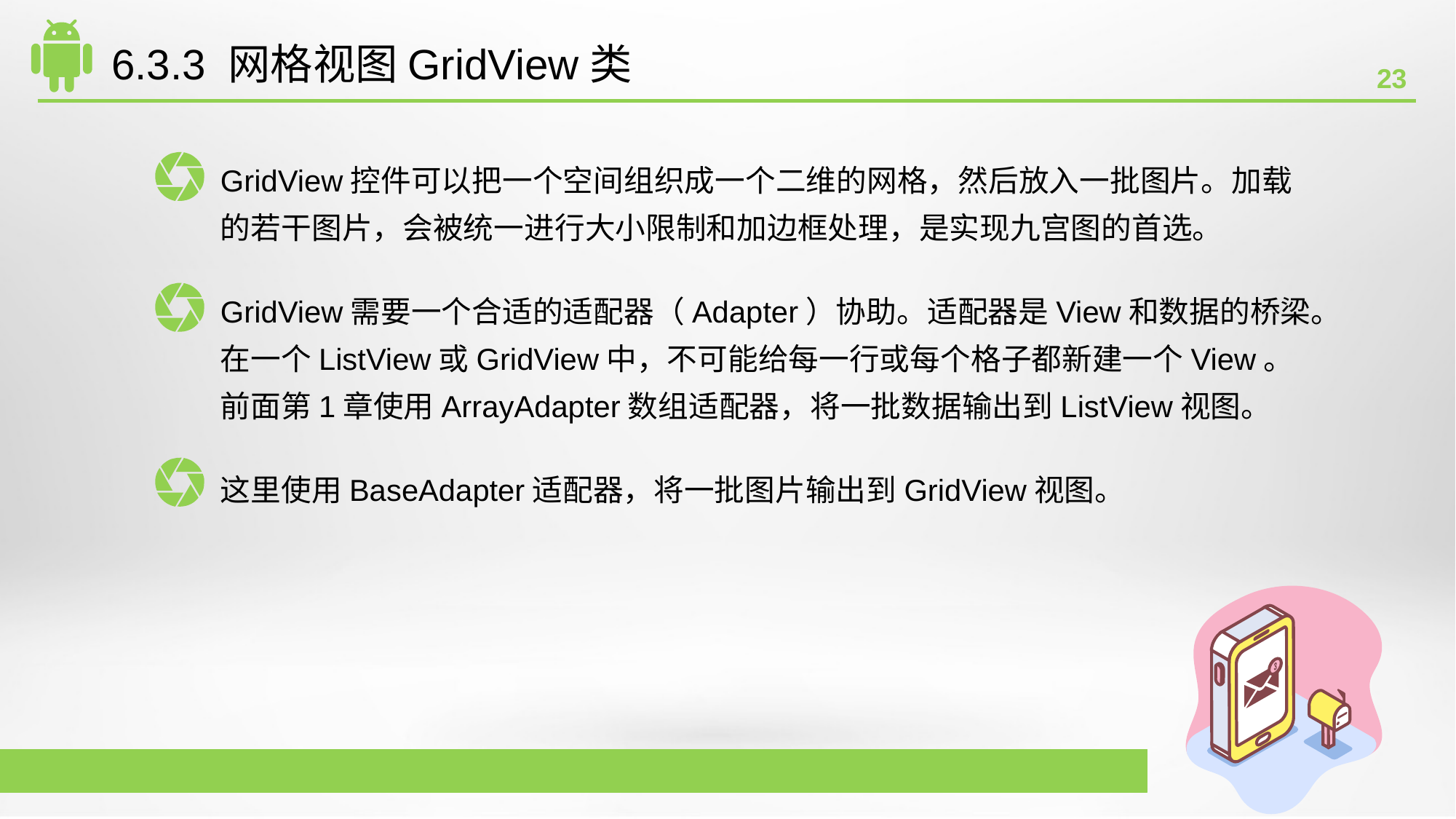

# 6.3.3 网格视图GridView类
GridView控件可以把一个空间组织成一个二维的网格，然后放入一批图片。加载的若干图片，会被统一进行大小限制和加边框处理，是实现九宫图的首选。
GridView需要一个合适的适配器（Adapter）协助。适配器是View和数据的桥梁。在一个ListView或GridView中，不可能给每一行或每个格子都新建一个View。前面第1章使用ArrayAdapter数组适配器，将一批数据输出到ListView视图。
这里使用BaseAdapter适配器，将一批图片输出到GridView视图。